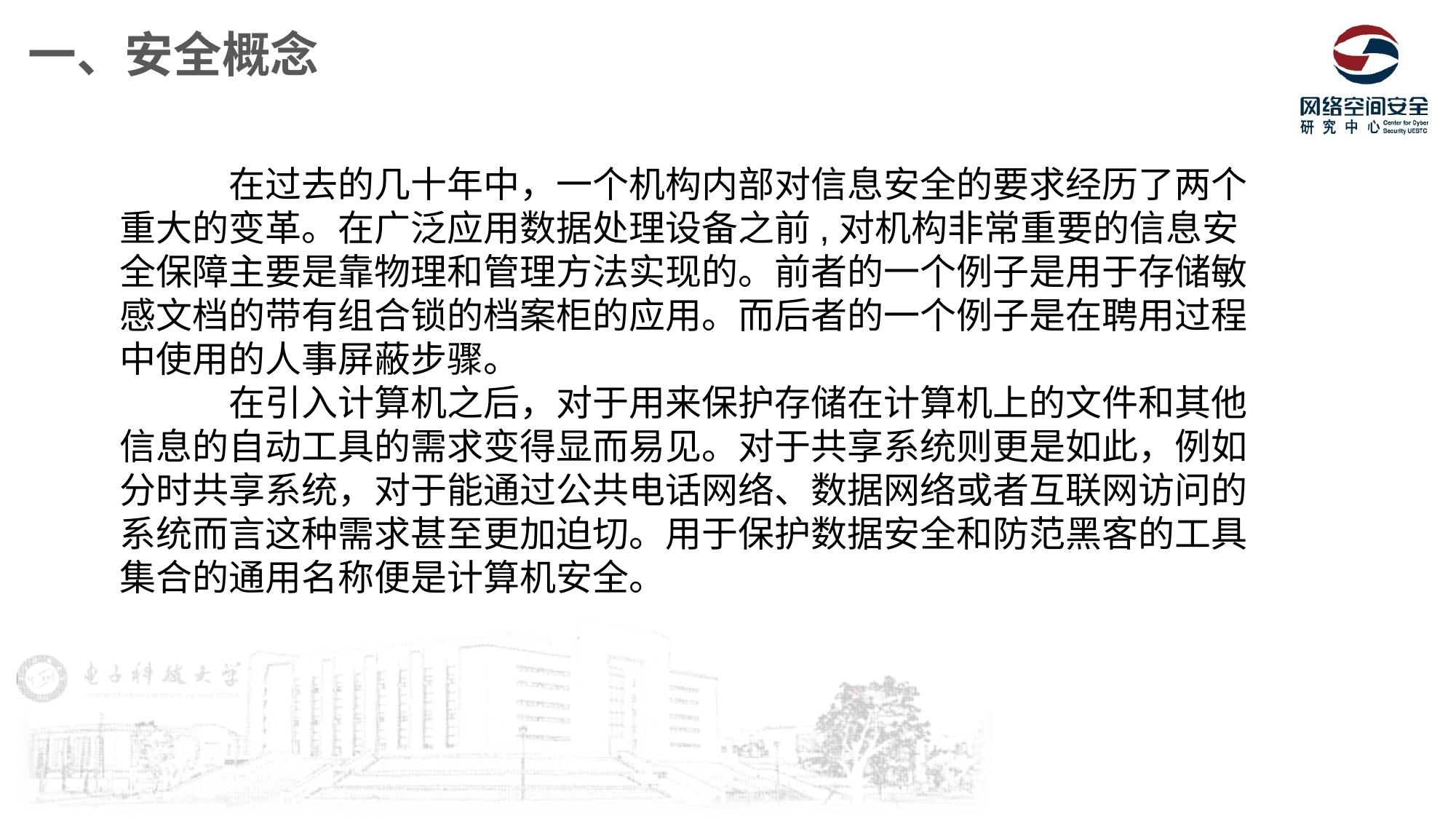

一、安全概念
	在过去的几十年中，一个机构内部对信息安全的要求经历了两个重大的变革。在广泛应用数据处理设备之前,对机构非常重要的信息安全保障主要是靠物理和管理方法实现的。前者的一个例子是用于存储敏感文档的带有组合锁的档案柜的应用。而后者的一个例子是在聘用过程中使用的人事屏蔽步骤。
	在引入计算机之后，对于用来保护存储在计算机上的文件和其他信息的自动工具的需求变得显而易见。对于共享系统则更是如此，例如分时共享系统，对于能通过公共电话网络、数据网络或者互联网访问的系统而言这种需求甚至更加迫切。用于保护数据安全和防范黑客的工具集合的通用名称便是计算机安全。